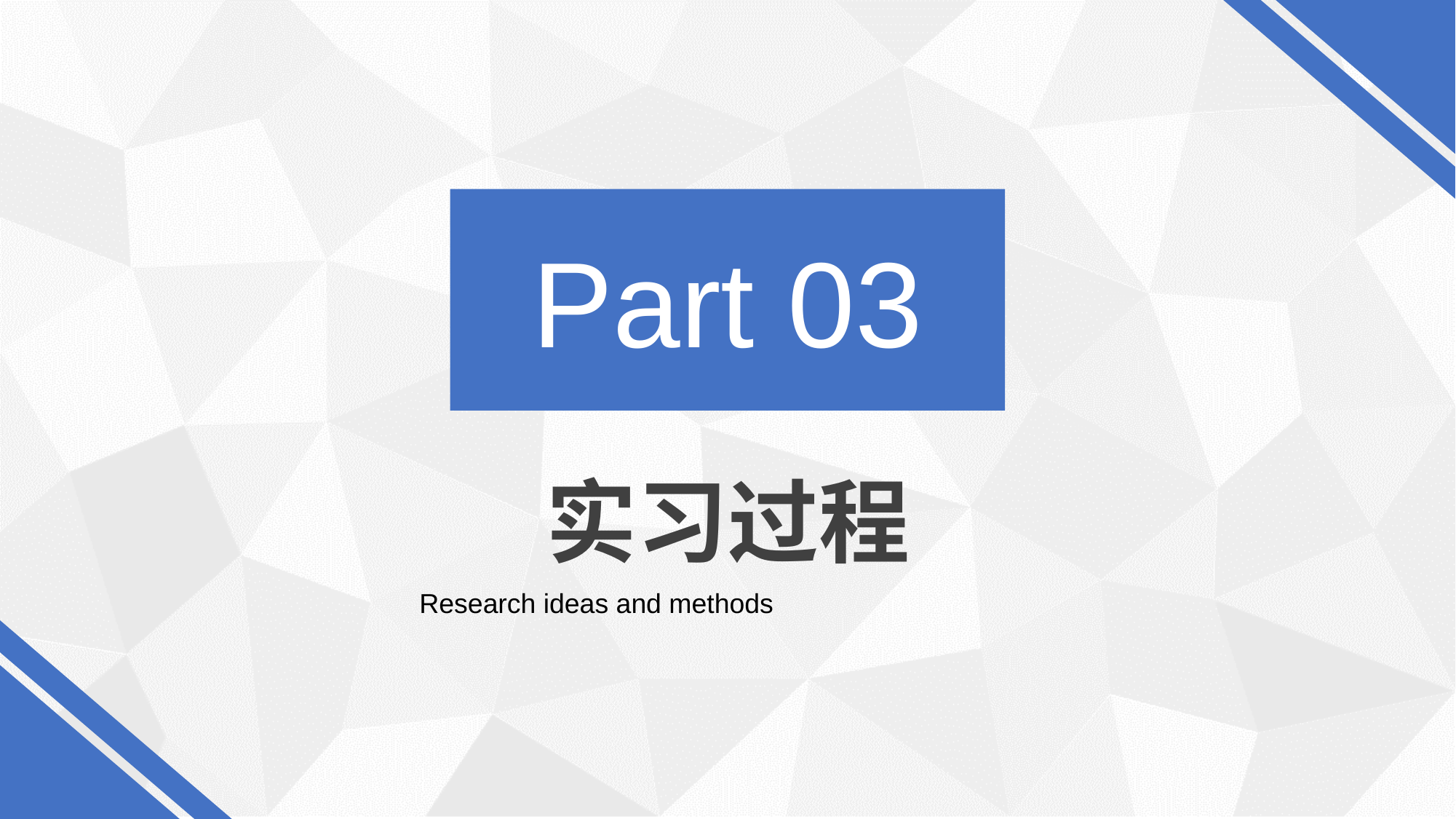

Part 03
实习过程
Research ideas and methods